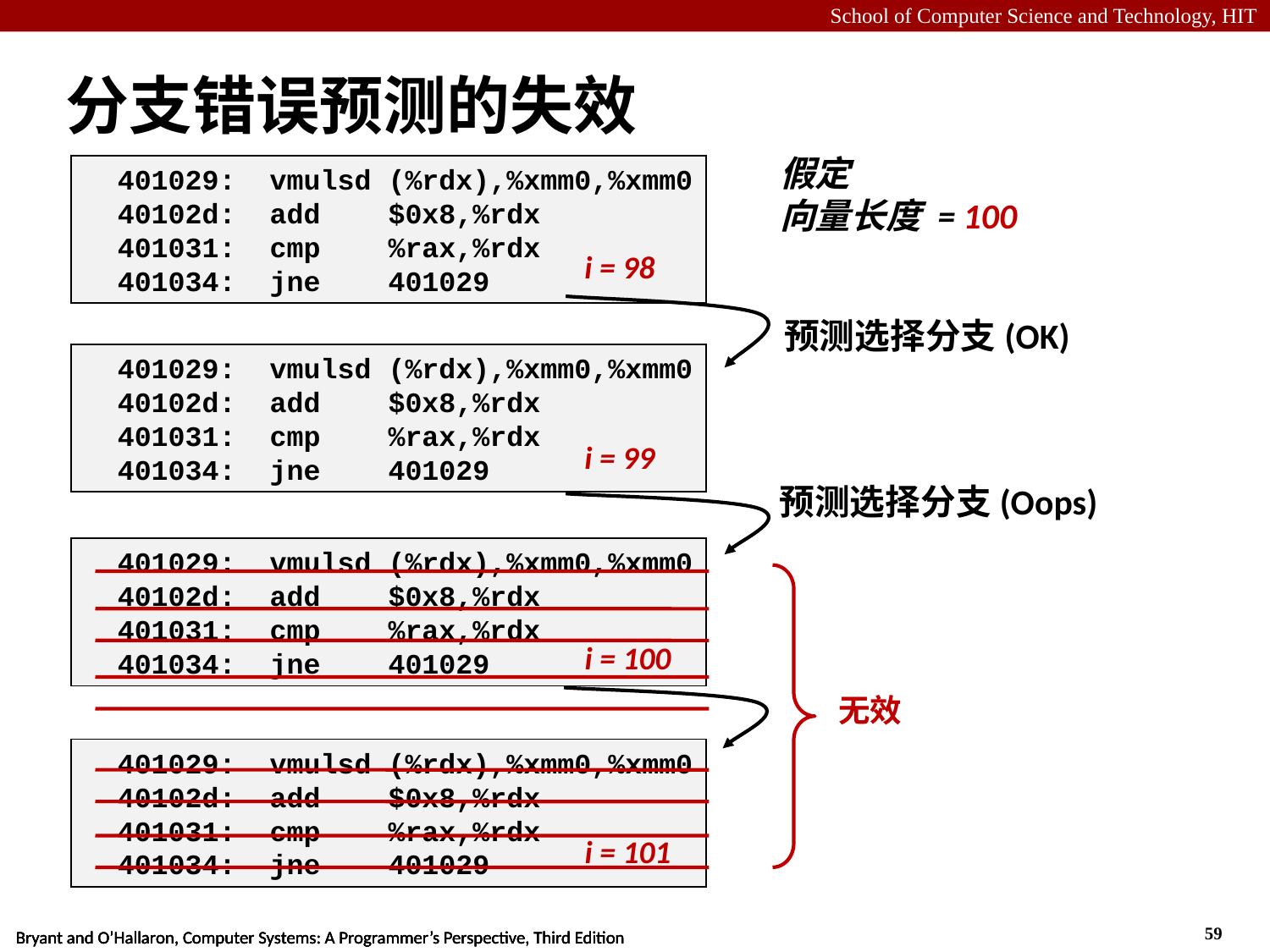

# 分支错误预测的失效
假定
向量长度 = 100
  401029:  vmulsd (%rdx),%xmm0,%xmm0
  40102d:  add    $0x8,%rdx
  401031:  cmp    %rax,%rdx
  401034:  jne    401029
i = 98

预测选择分支(OK)
  401029:  vmulsd (%rdx),%xmm0,%xmm0
  40102d:  add    $0x8,%rdx
  401031:  cmp    %rax,%rdx
  401034:  jne    401029
i = 99
预测选择分支(Oops)

  401029:  vmulsd (%rdx),%xmm0,%xmm0
  40102d:  add    $0x8,%rdx
  401031:  cmp    %rax,%rdx
  401034:  jne    401029

i = 100

无效

  401029:  vmulsd (%rdx),%xmm0,%xmm0
  40102d:  add    $0x8,%rdx
  401031:  cmp    %rax,%rdx
  401034:  jne    401029

i = 101